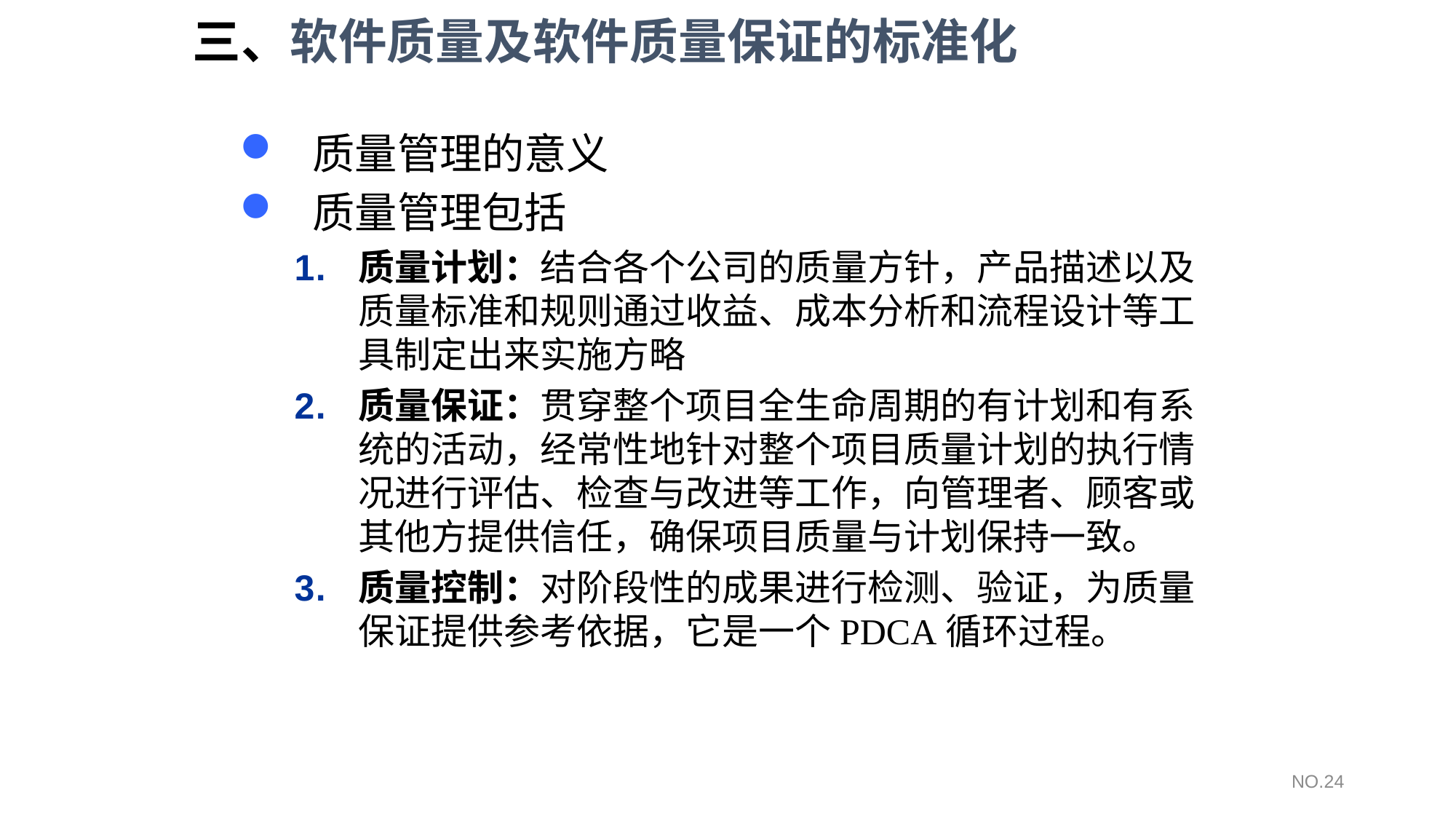

# 三、软件质量及软件质量保证的标准化
质量管理的意义
质量管理包括
质量计划：结合各个公司的质量方针，产品描述以及质量标准和规则通过收益、成本分析和流程设计等工具制定出来实施方略
质量保证：贯穿整个项目全生命周期的有计划和有系统的活动，经常性地针对整个项目质量计划的执行情况进行评估、检查与改进等工作，向管理者、顾客或其他方提供信任，确保项目质量与计划保持一致。
质量控制：对阶段性的成果进行检测、验证，为质量保证提供参考依据，它是一个PDCA循环过程。
NO.24